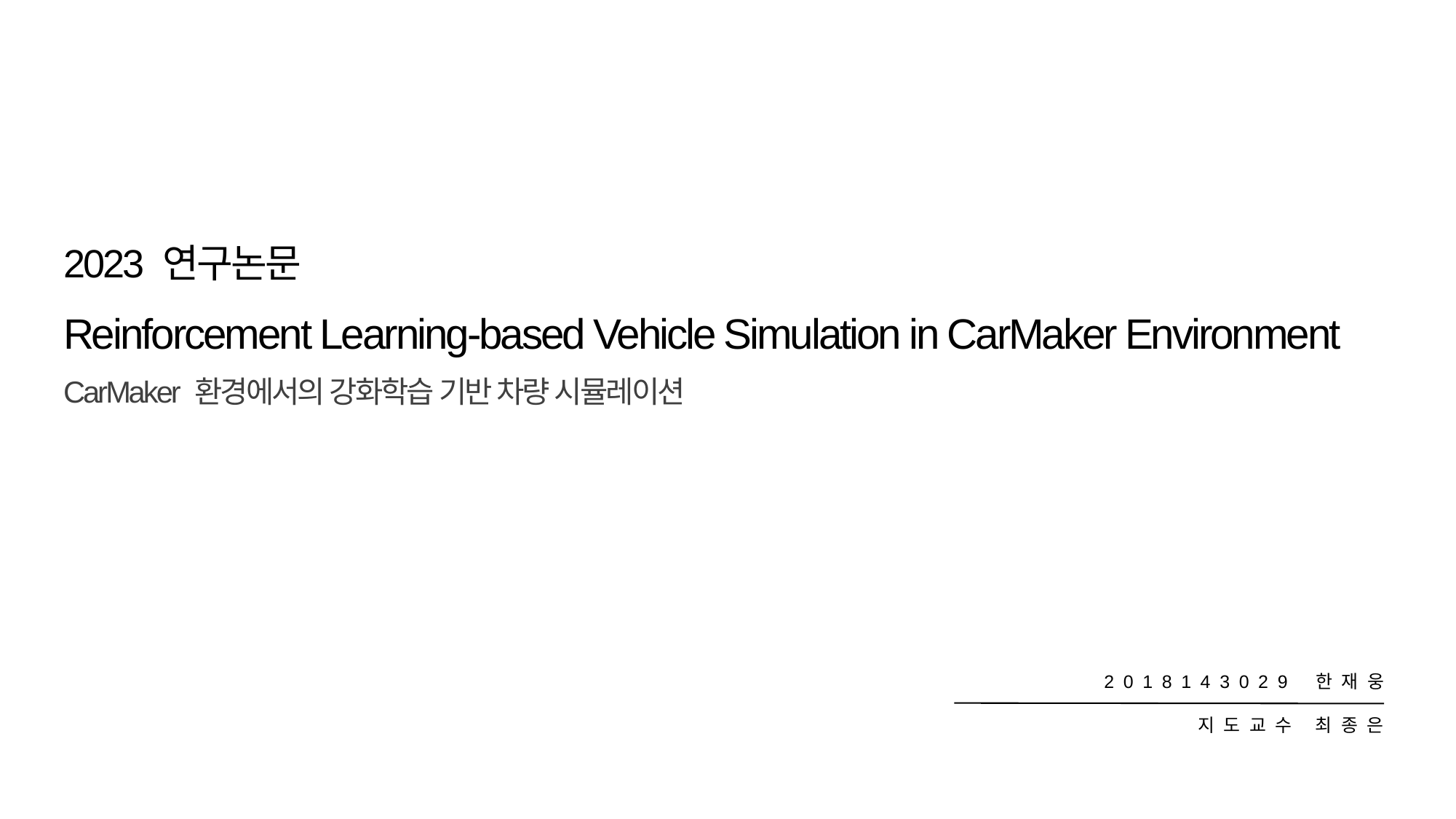

2023 연구논문
Reinforcement Learning-based Vehicle Simulation in CarMaker Environment
CarMaker 환경에서의 강화학습 기반 차량 시뮬레이션
2018143029 한재웅

지도교수 최종은